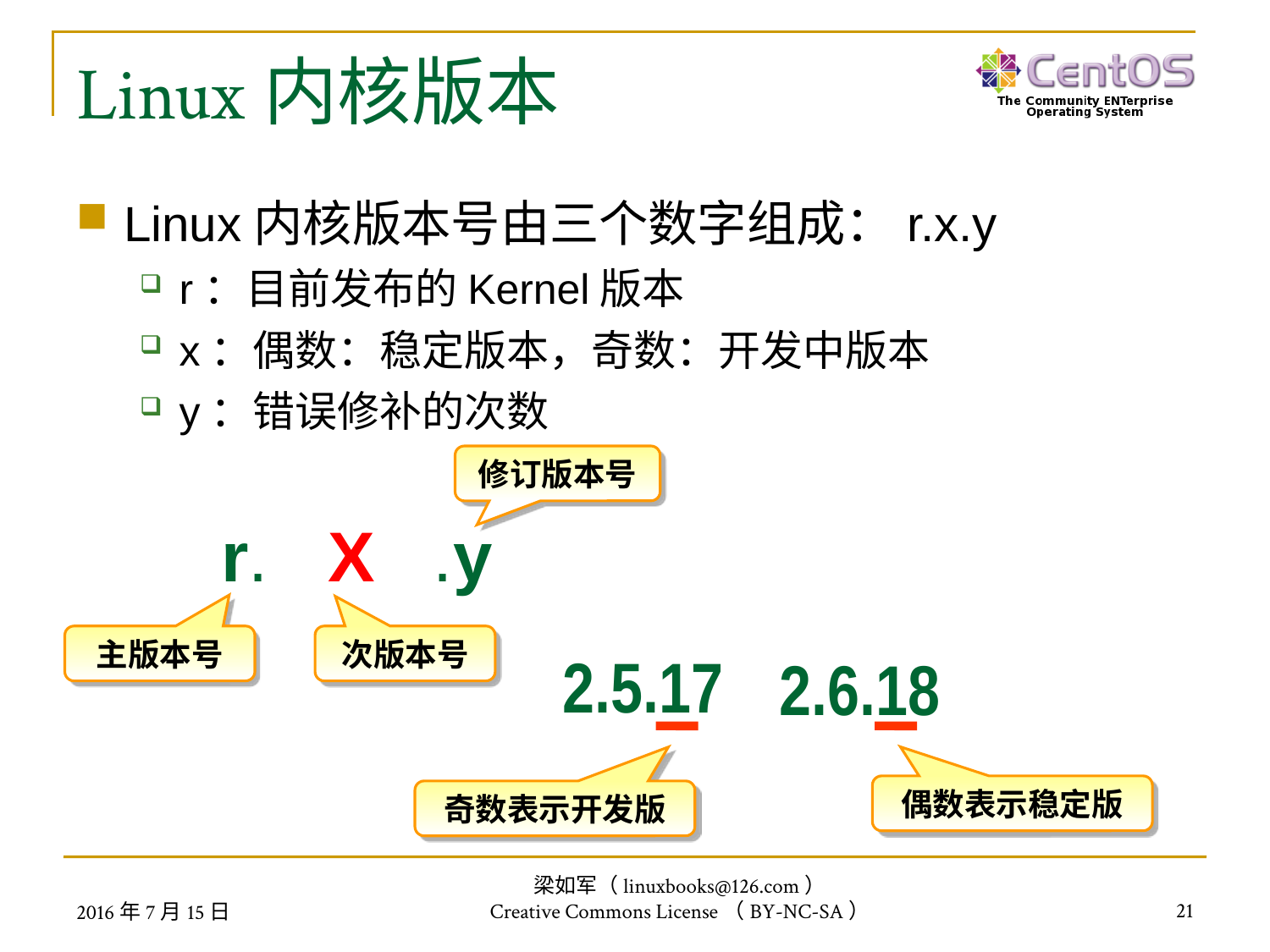

# Linux内核版本
Linux内核版本号由三个数字组成：r.x.y
r：目前发布的Kernel版本
x：偶数：稳定版本，奇数：开发中版本
y：错误修补的次数
修订版本号
   r.   X   .y
主版本号
次版本号
2.5.17
2.6.18

偶数表示稳定版
奇数表示开发版

梁如军（linuxbooks@126.com）
Creative Commons License（BY-NC-SA）
2016年7月15日
21